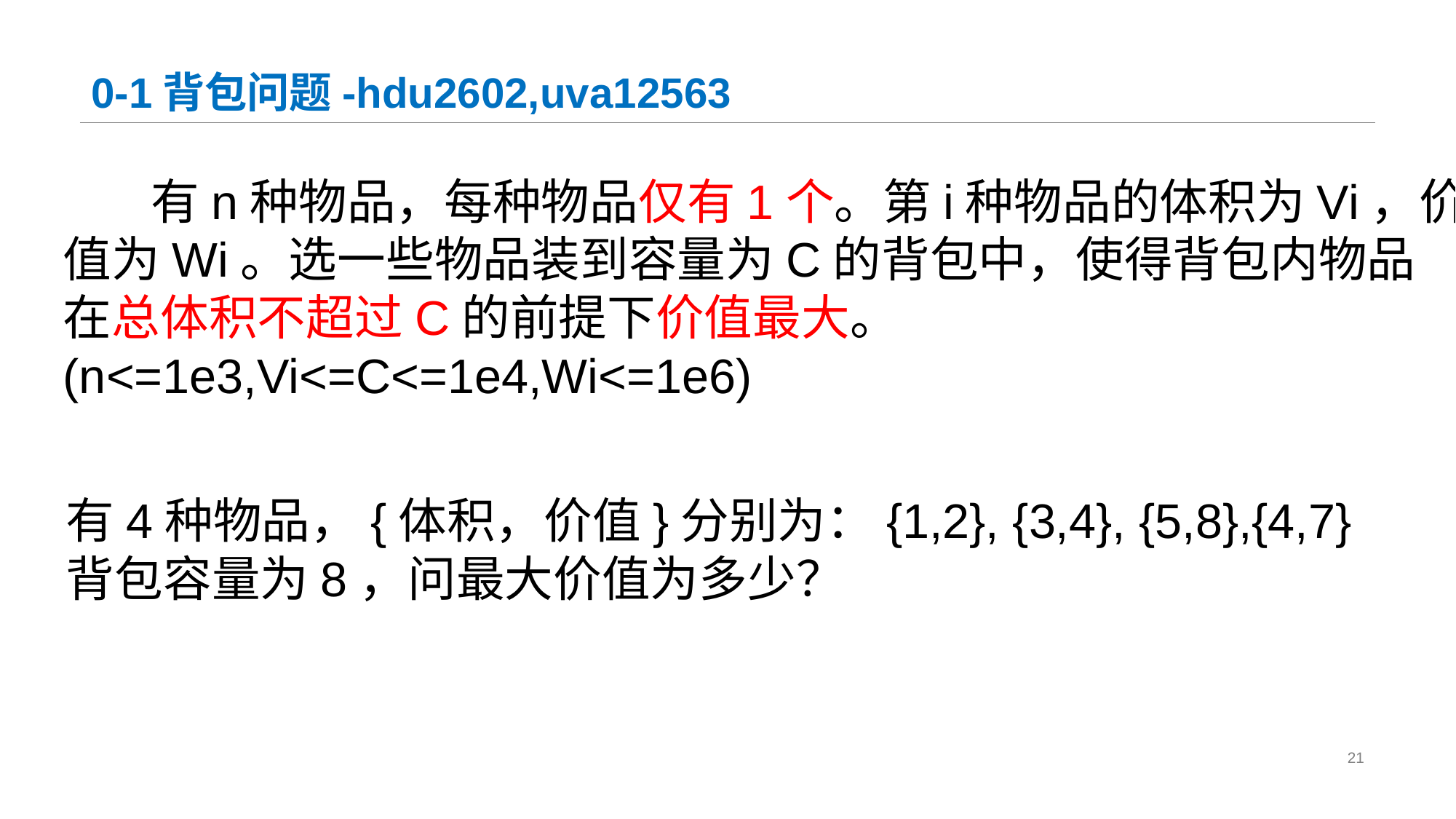

# 0-1背包问题-hdu2602,uva12563
       有n种物品，每种物品仅有1个。第i种物品的体积为Vi，价
值为Wi。选一些物品装到容量为C的背包中，使得背包内物品
在总体积不超过C的前提下价值最大。
(n<=1e3,Vi<=C<=1e4,Wi<=1e6)
有4种物品，{体积，价值}分别为：{1,2}, {3,4}, {5,8},{4,7}
背包容量为8，问最大价值为多少？
21